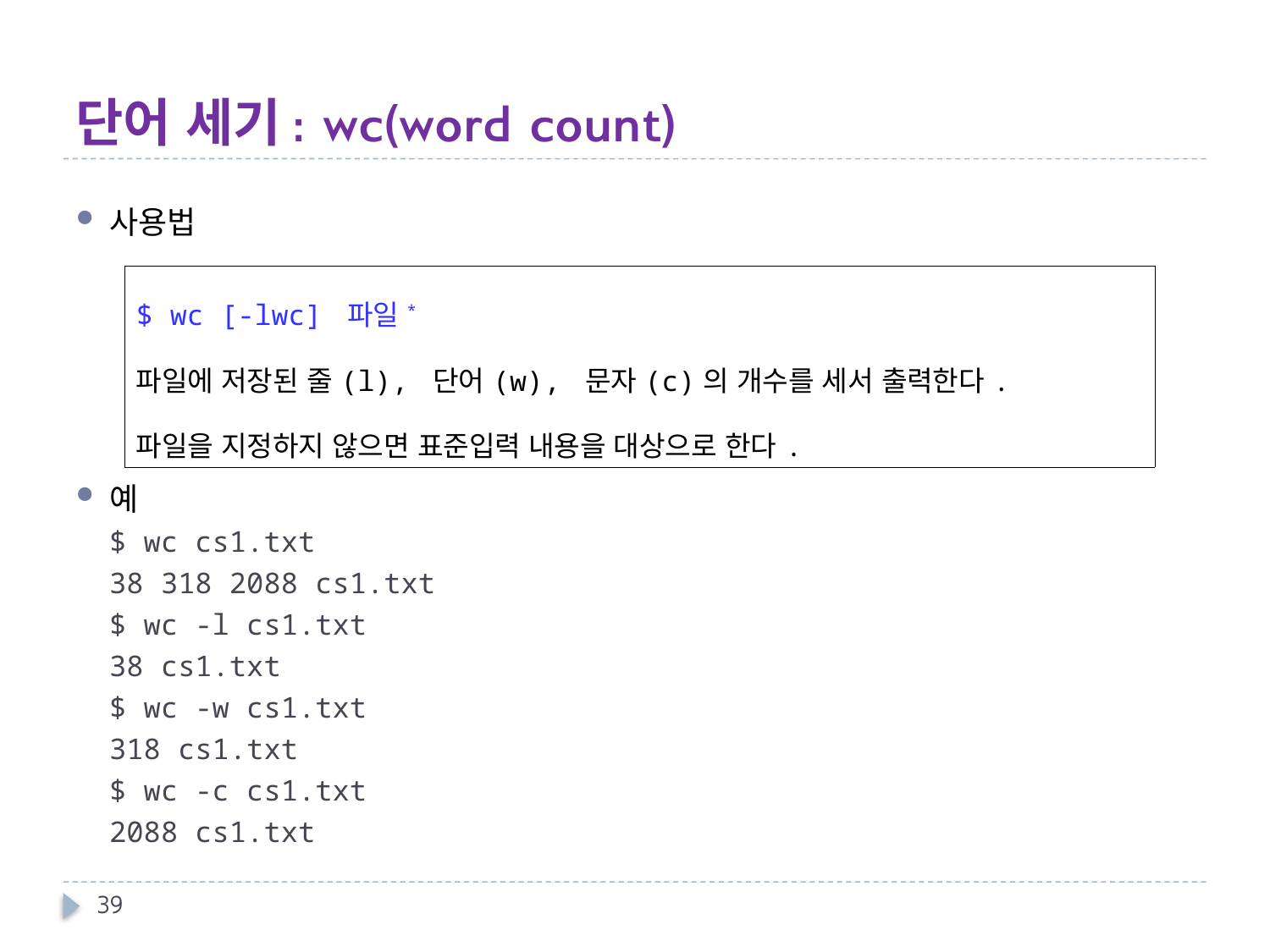

# 단어 세기: wc(word count)
사용법

예
$ wc cs1.txt
38 318 2088 cs1.txt
$ wc -l cs1.txt
38 cs1.txt
$ wc -w cs1.txt
318 cs1.txt
$ wc -c cs1.txt
2088 cs1.txt

| $ wc [-lwc] 파일\* 파일에 저장된 줄(l), 단어(w), 문자(c)의 개수를 세서 출력한다. 파일을 지정하지 않으면 표준입력 내용을 대상으로 한다. |
| --- |
39